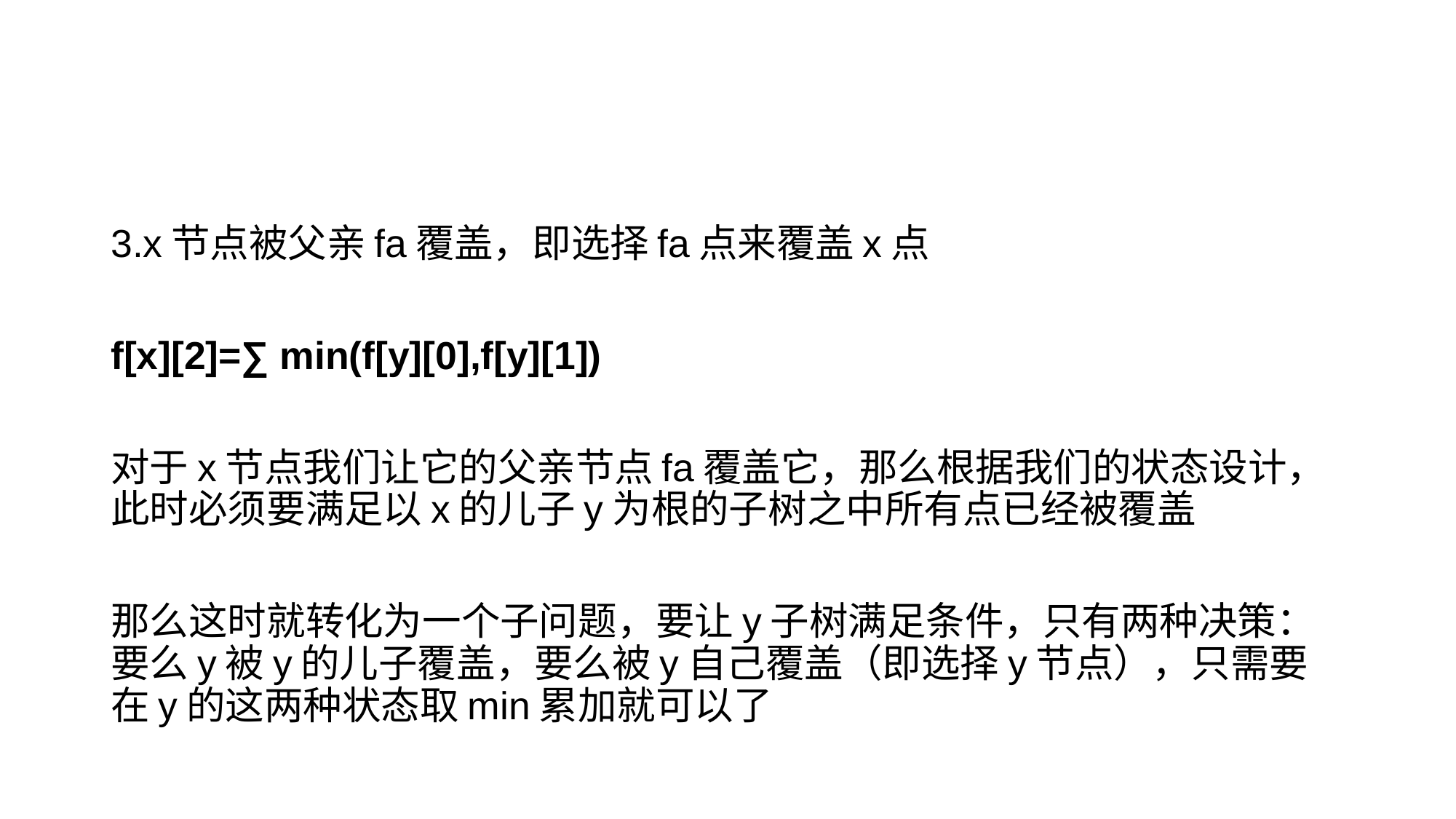

#
3.x节点被父亲fa覆盖，即选择fa点来覆盖x点

f[x][2]=∑ min(f[y][0],f[y][1])

对于x节点我们让它的父亲节点fa覆盖它，那么根据我们的状态设计，此时必须要满足以x的儿子y为根的子树之中所有点已经被覆盖

那么这时就转化为一个子问题，要让y子树满足条件，只有两种决策：要么y被y的儿子覆盖，要么被y自己覆盖（即选择y节点），只需要在y的这两种状态取min累加就可以了